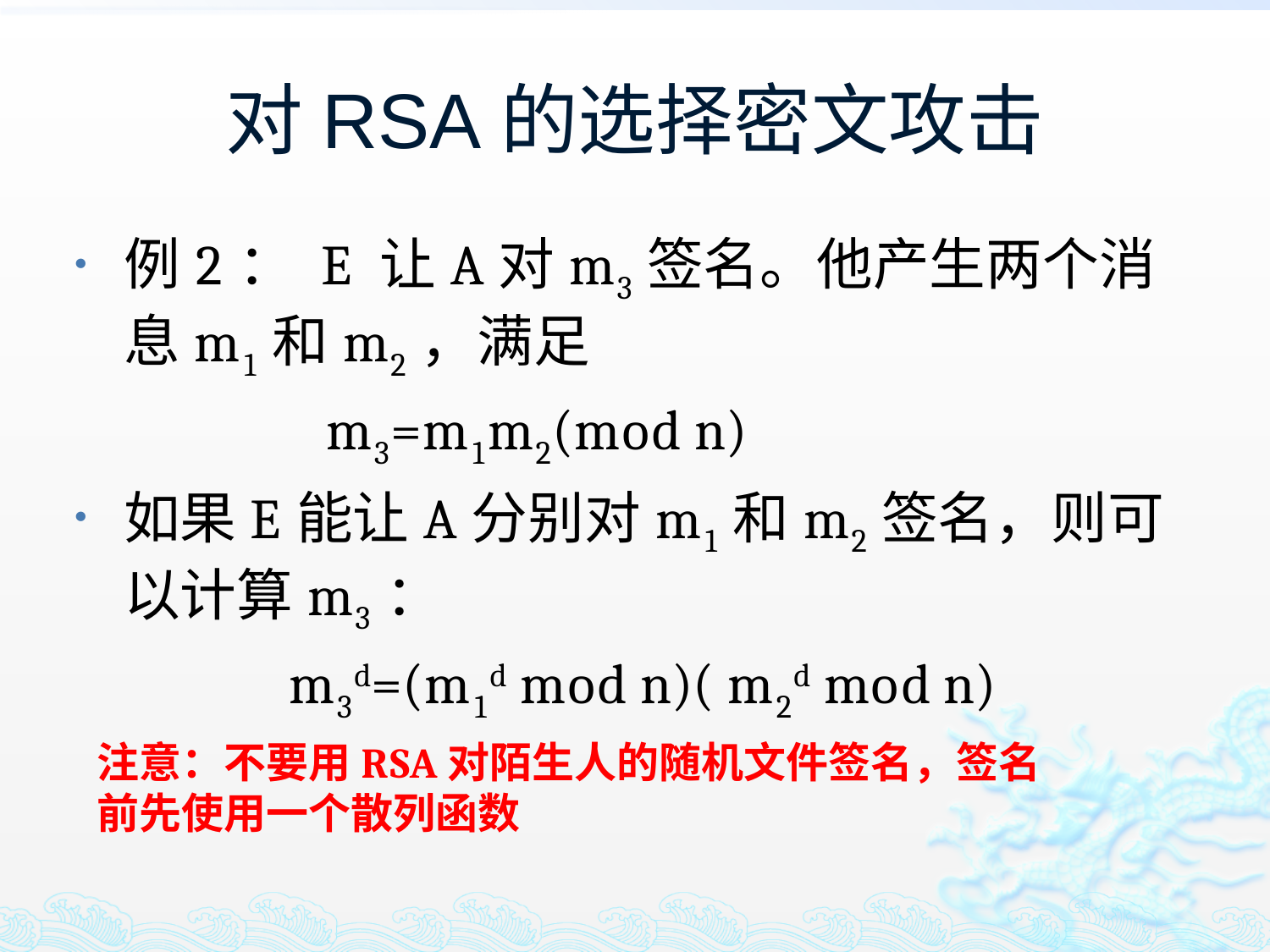

# 对RSA的选择密文攻击
例2： E 让A对m3签名。他产生两个消息m1和m2，满足
                    m3=m1m2(mod n)
如果E能让A分别对m1和m2签名，则可以计算m3：
                 m3d=(m1d mod n)( m2d mod n)
注意：不要用RSA对陌生人的随机文件签名，签名前先使用一个散列函数